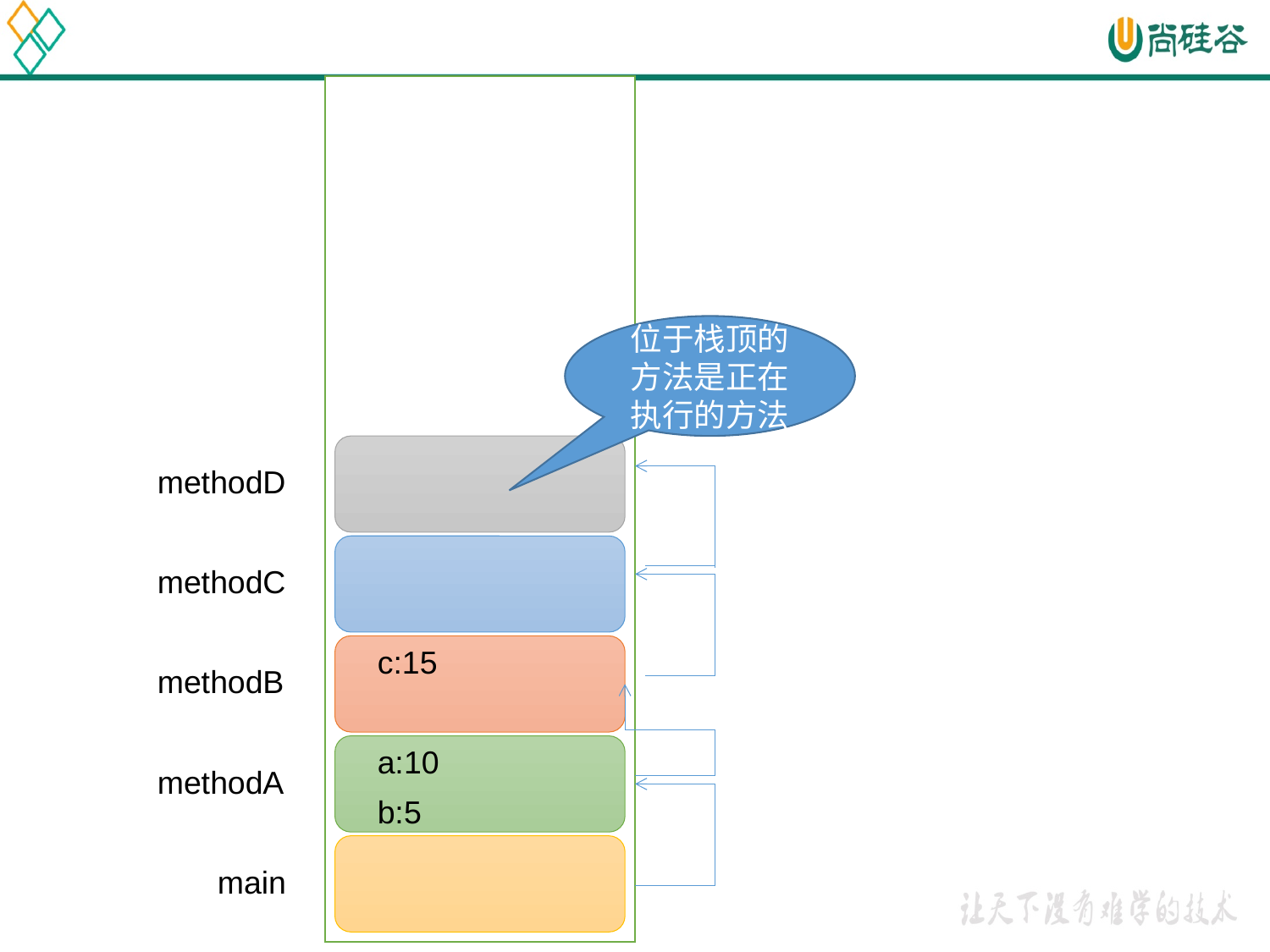

位于栈顶的方法是正在执行的方法

methodD

methodC

c:15
methodB

a:10
methodA
b:5

main